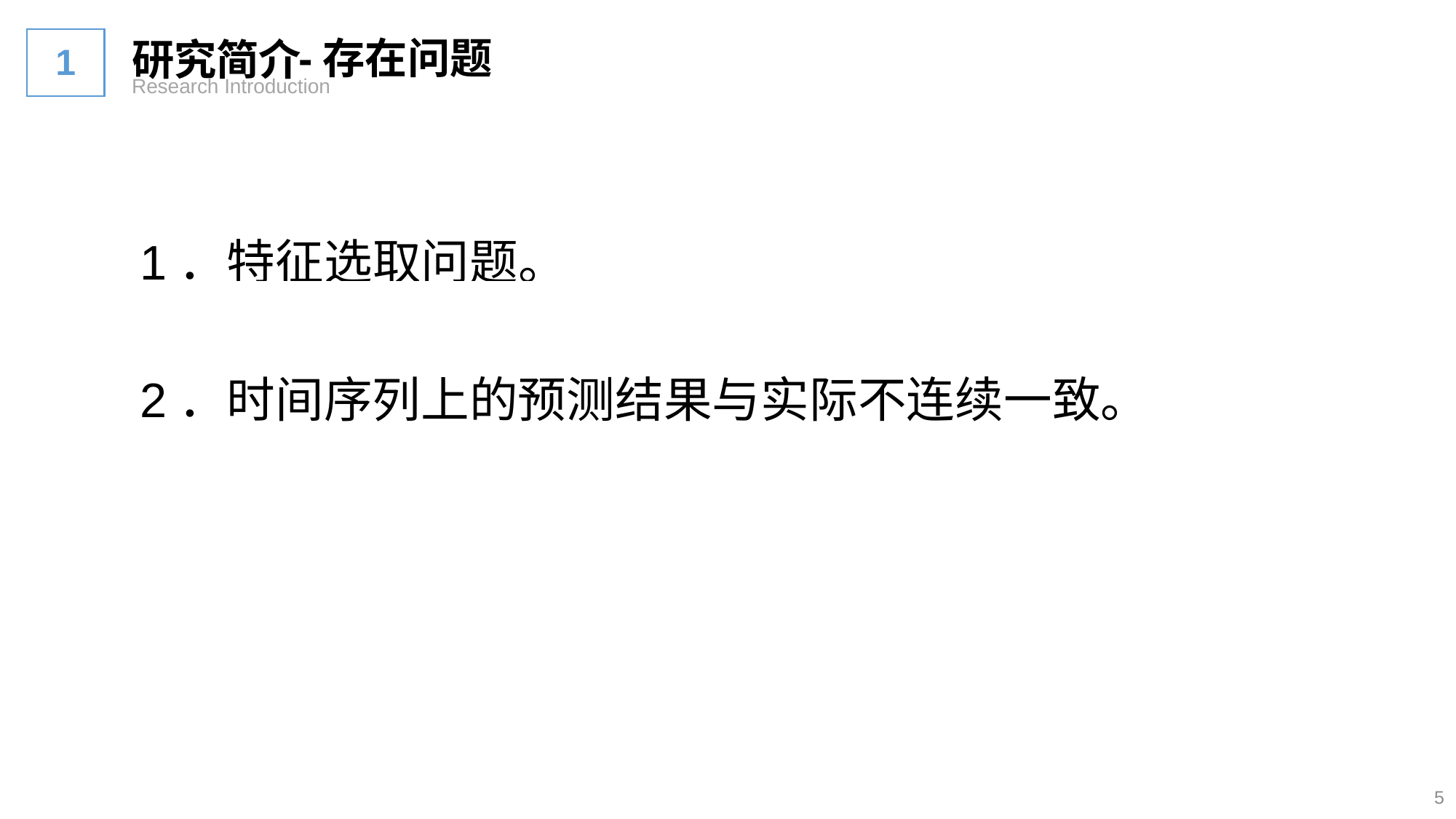

-存在问题
研究简介
Research Introduction

1

1．特征选取问题。

2．时间序列上的预测结果与实际不连续一致。
A.专家规定 B.NN选取
在RNN模型中只使用了原始数据集Khan Academy Data里面的学生
id、skill(知识点)、Right/Wrong这三个特征，其他特征列如：
Time - 用户第一次遇到该问题时回答所花费的时间
Attempt count - 用户第几次遇到该问题
First action - 用户的第一个动作是直接回答还是求助系统给出提示信息(Hint)
Problem level - 先验单词等级

2．时间序列上的预测结果与实际不连续一致。
        由于在模型内部判断中，针对掌握情况没有一个弹性判断的窗口区间，只是硬性的去和一个值去比较所以就存在预测波动与实际的掌握情况不符并且也不符合所能力掌握的连续性。

5